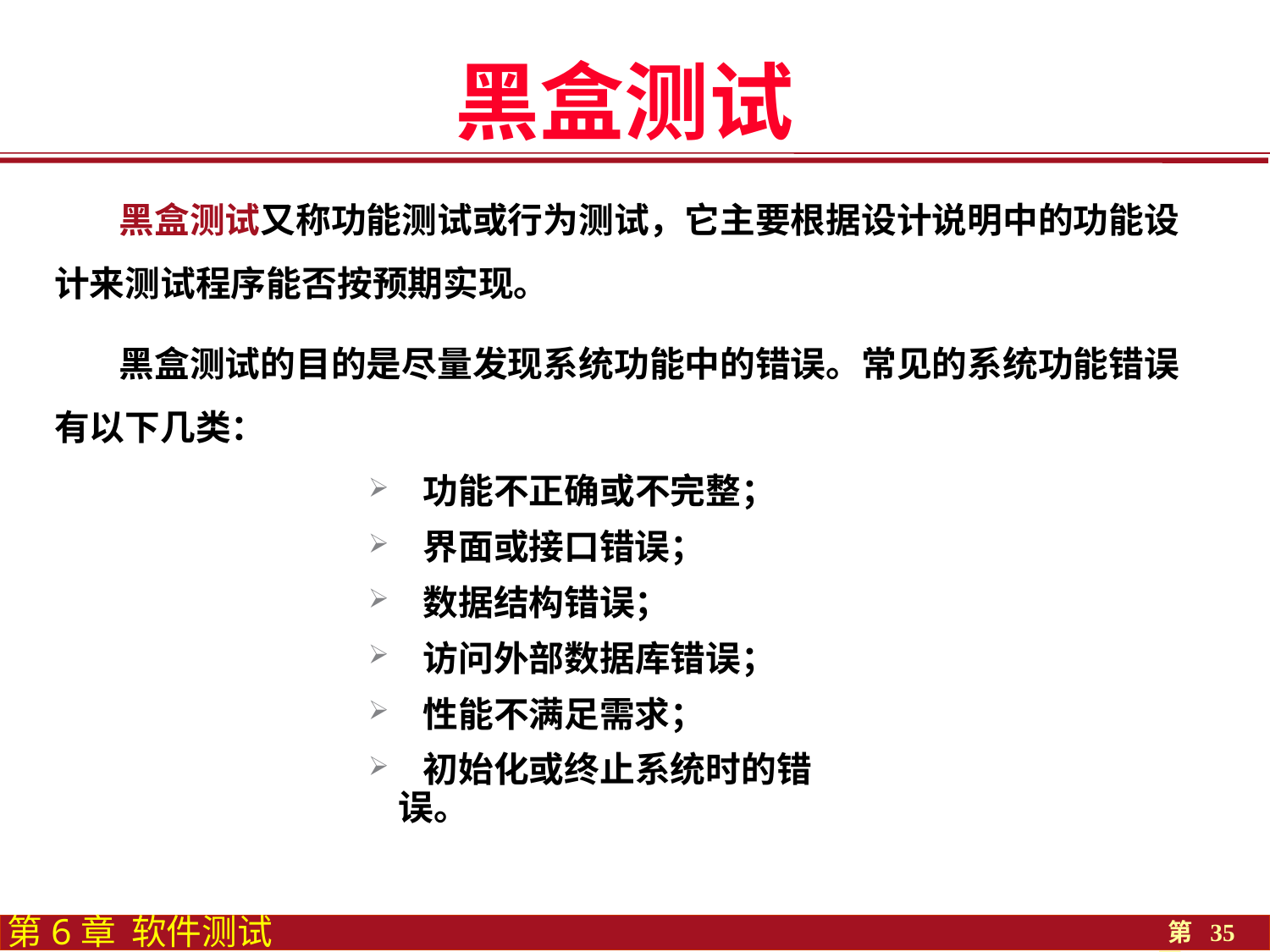

黑盒测试
       黑盒测试又称功能测试或行为测试，它主要根据设计说明中的功能设计来测试程序能否按预期实现。
       黑盒测试的目的是尽量发现系统功能中的错误。常见的系统功能错误有以下几类：
  功能不正确或不完整；
  界面或接口错误；
  数据结构错误；
  访问外部数据库错误；
  性能不满足需求；
  初始化或终止系统时的错误。